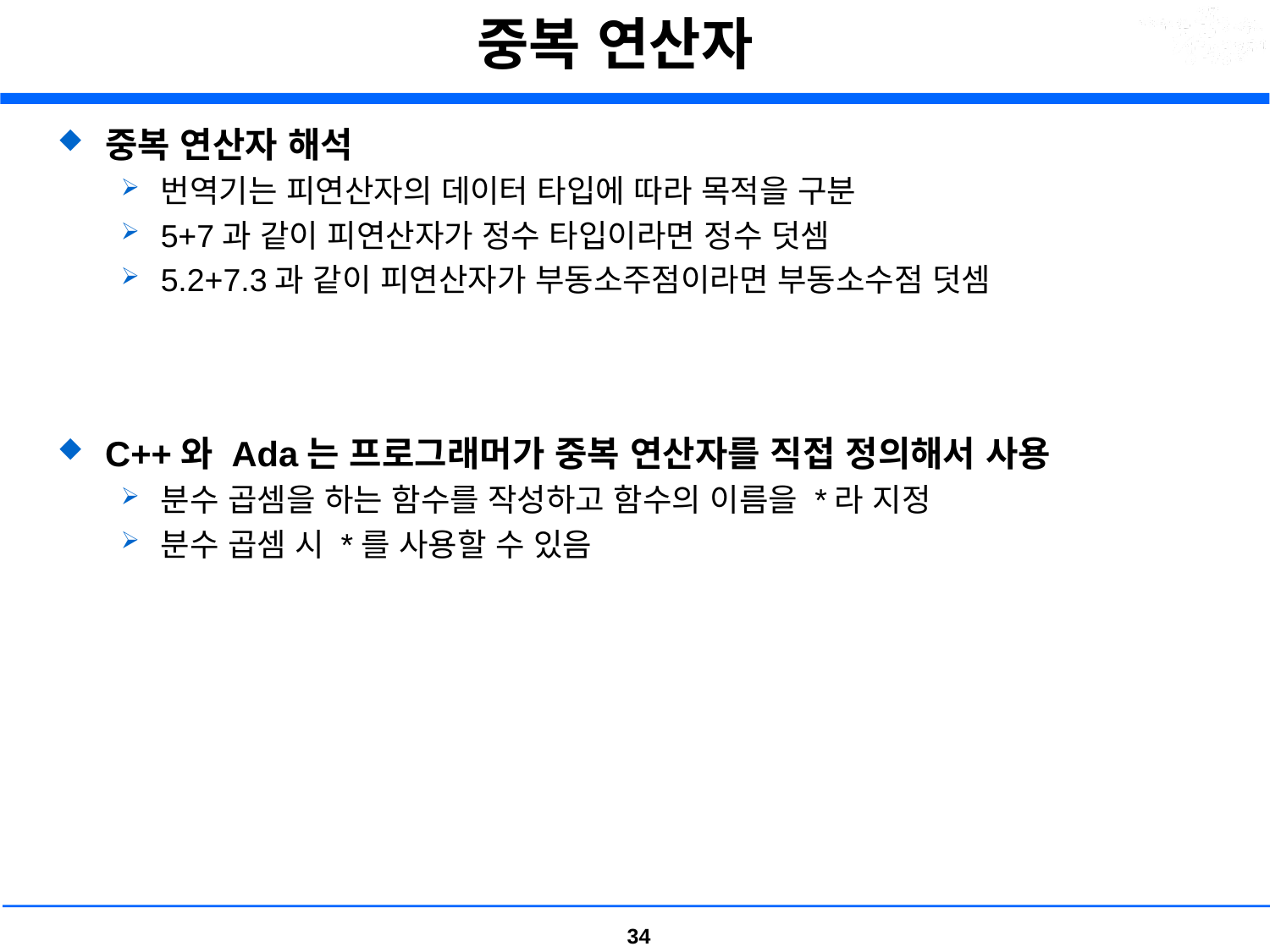

# 중복 연산자
중복 연산자 해석
번역기는 피연산자의 데이터 타입에 따라 목적을 구분
5+7과 같이 피연산자가 정수 타입이라면 정수 덧셈
5.2+7.3과 같이 피연산자가 부동소주점이라면 부동소수점 덧셈

C++와 Ada는 프로그래머가 중복 연산자를 직접 정의해서 사용
분수 곱셈을 하는 함수를 작성하고 함수의 이름을 *라 지정
분수 곱셈 시 *를 사용할 수 있음